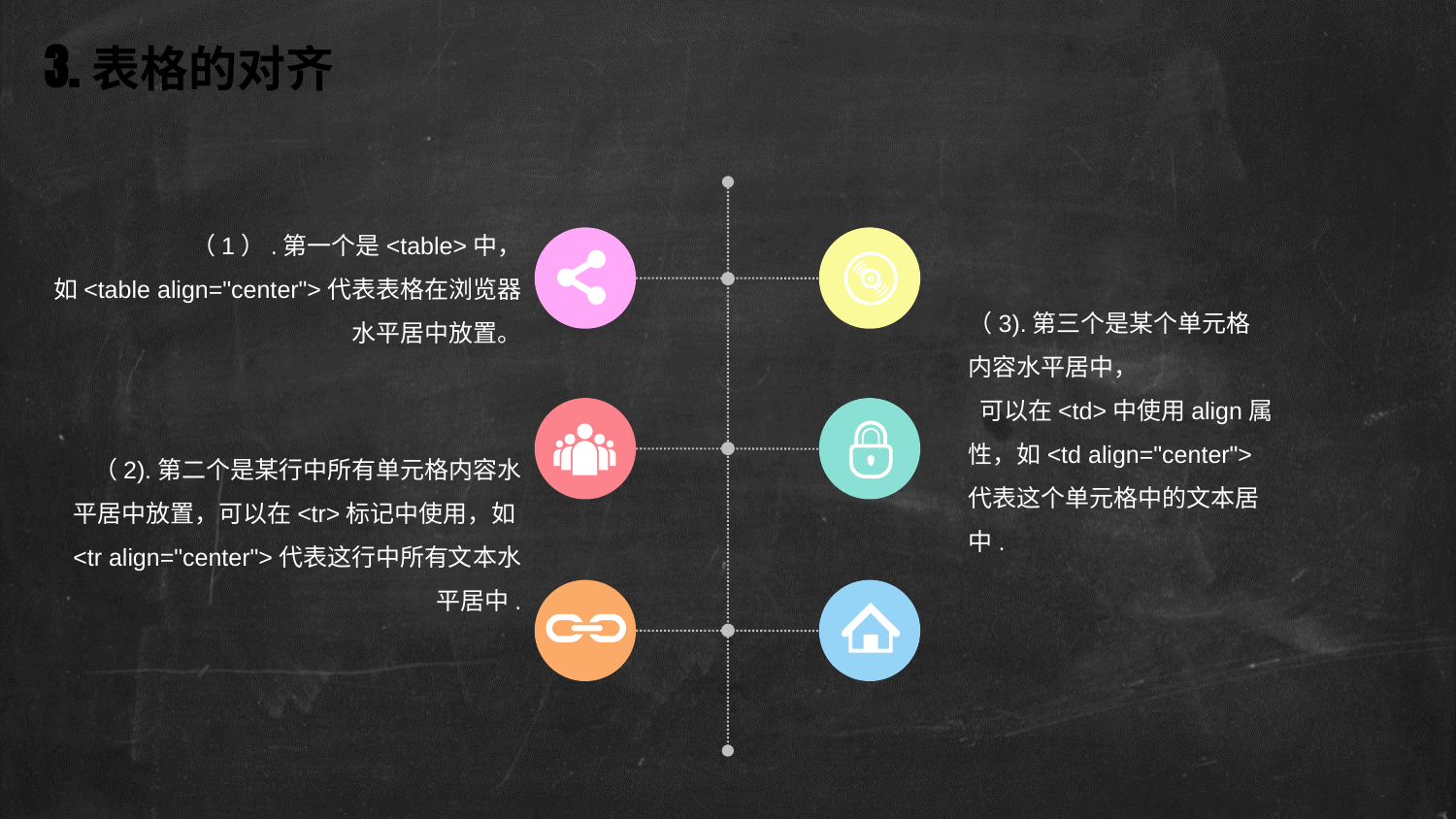

3.表格的对齐

（1）.第一个是<table>中，
     如<table align="center">代表表格在浏览器水平居中放置。

（3).第三个是某个单元格内容水平居中，
 可以在<td>中使用align属性，如<td align="center">代表这个单元格中的文本居中.

（2).第二个是某行中所有单元格内容水平居中放置，可以在<tr>标记中使用，如<tr align="center">代表这行中所有文本水平居中.